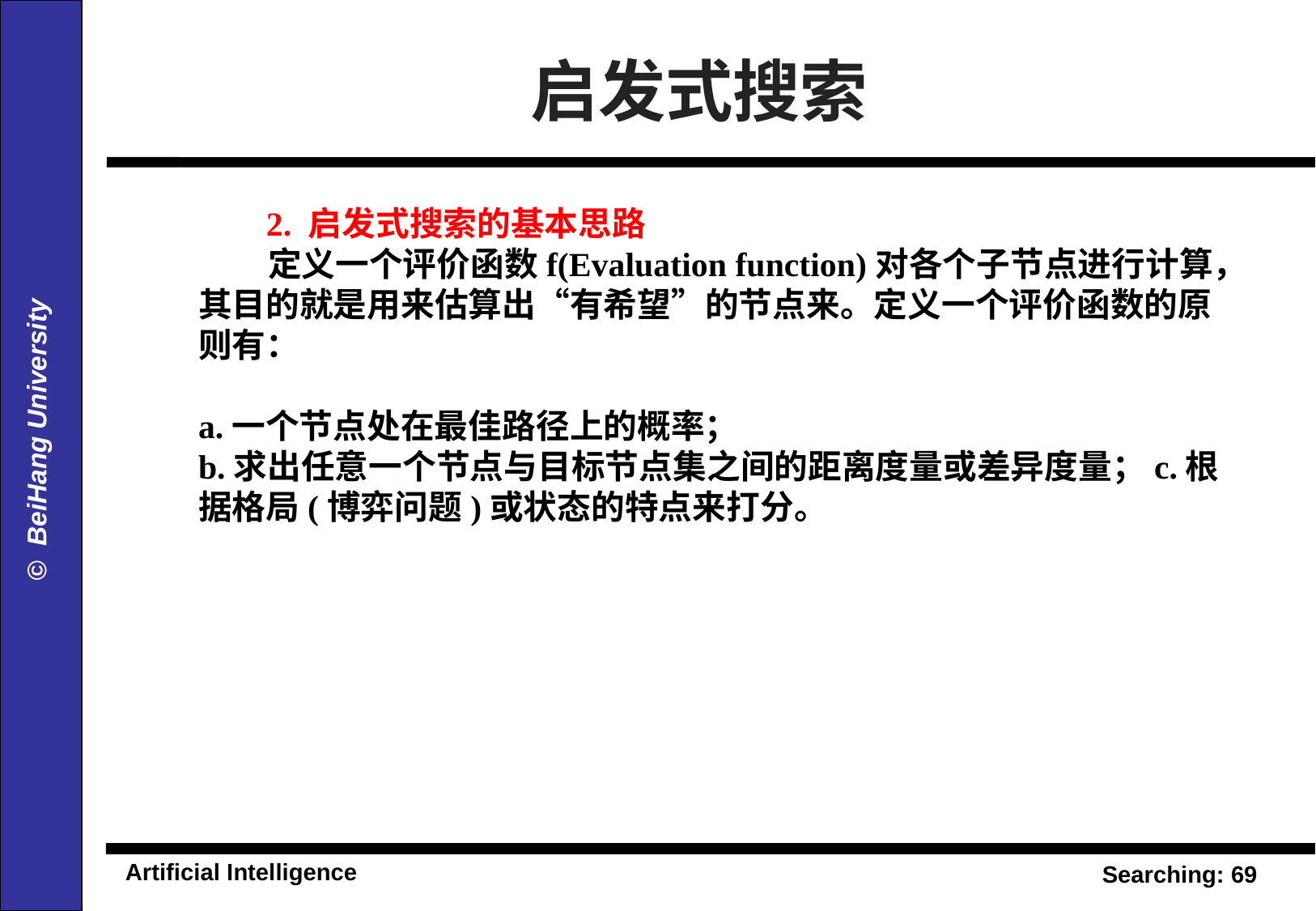

启发式搜索
        2. 启发式搜索的基本思路
        定义一个评价函数f(Evaluation function)对各个子节点进行计算，其目的就是用来估算出“有希望”的节点来。定义一个评价函数的原则有：

a.一个节点处在最佳路径上的概率；
b.求出任意一个节点与目标节点集之间的距离度量或差异度量；c.根据格局(博弈问题)或状态的特点来打分。